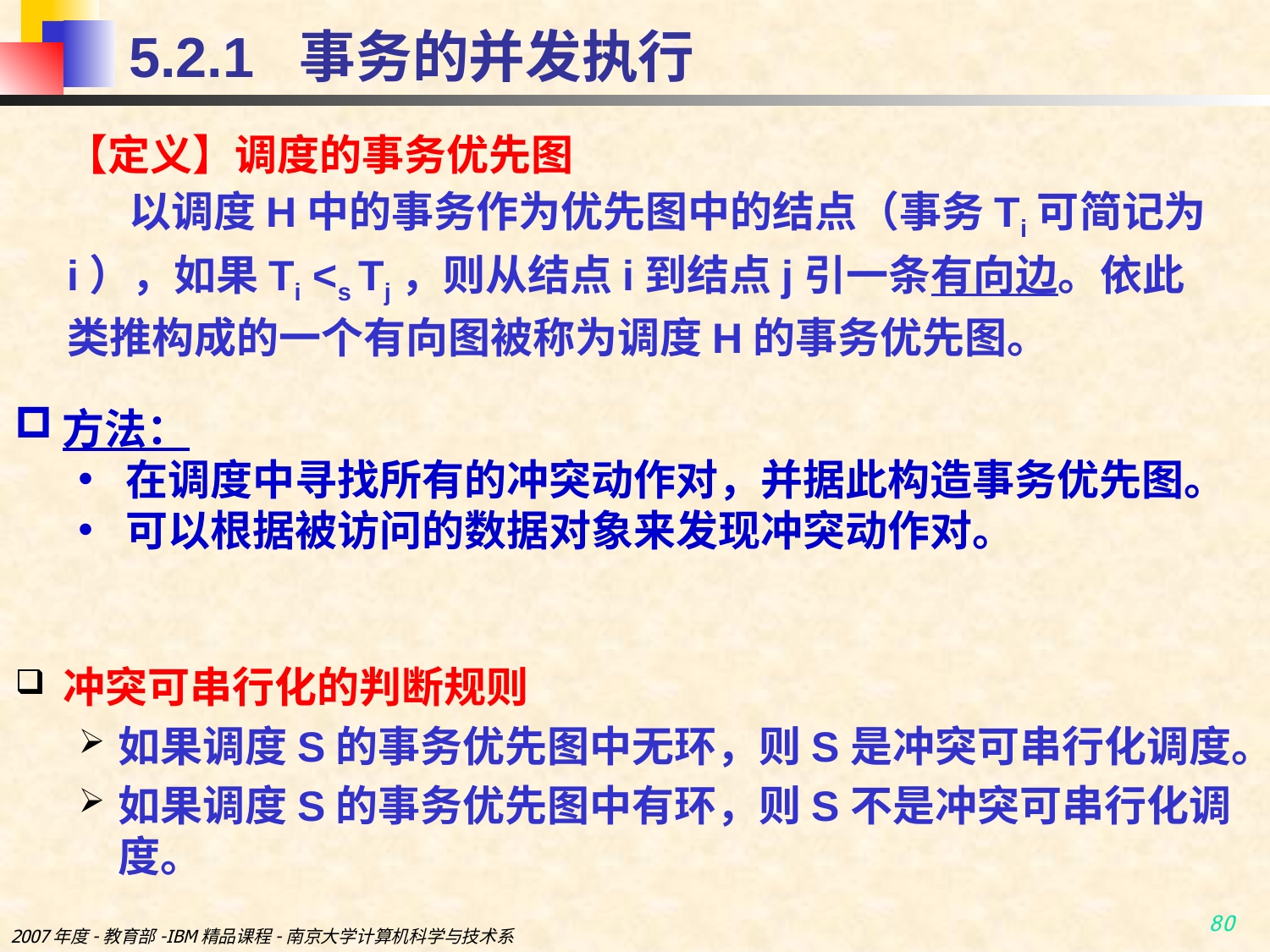

# 5.2.1  事务的并发执行
【定义】调度的事务优先图
以调度H中的事务作为优先图中的结点（事务Ti可简记为i），如果Ti <s Tj，则从结点i到结点j引一条有向边。依此类推构成的一个有向图被称为调度H的事务优先图。
方法：
在调度中寻找所有的冲突动作对，并据此构造事务优先图。
可以根据被访问的数据对象来发现冲突动作对。
冲突可串行化的判断规则
如果调度S的事务优先图中无环，则S是冲突可串行化调度。
如果调度S的事务优先图中有环，则S不是冲突可串行化调度。
80